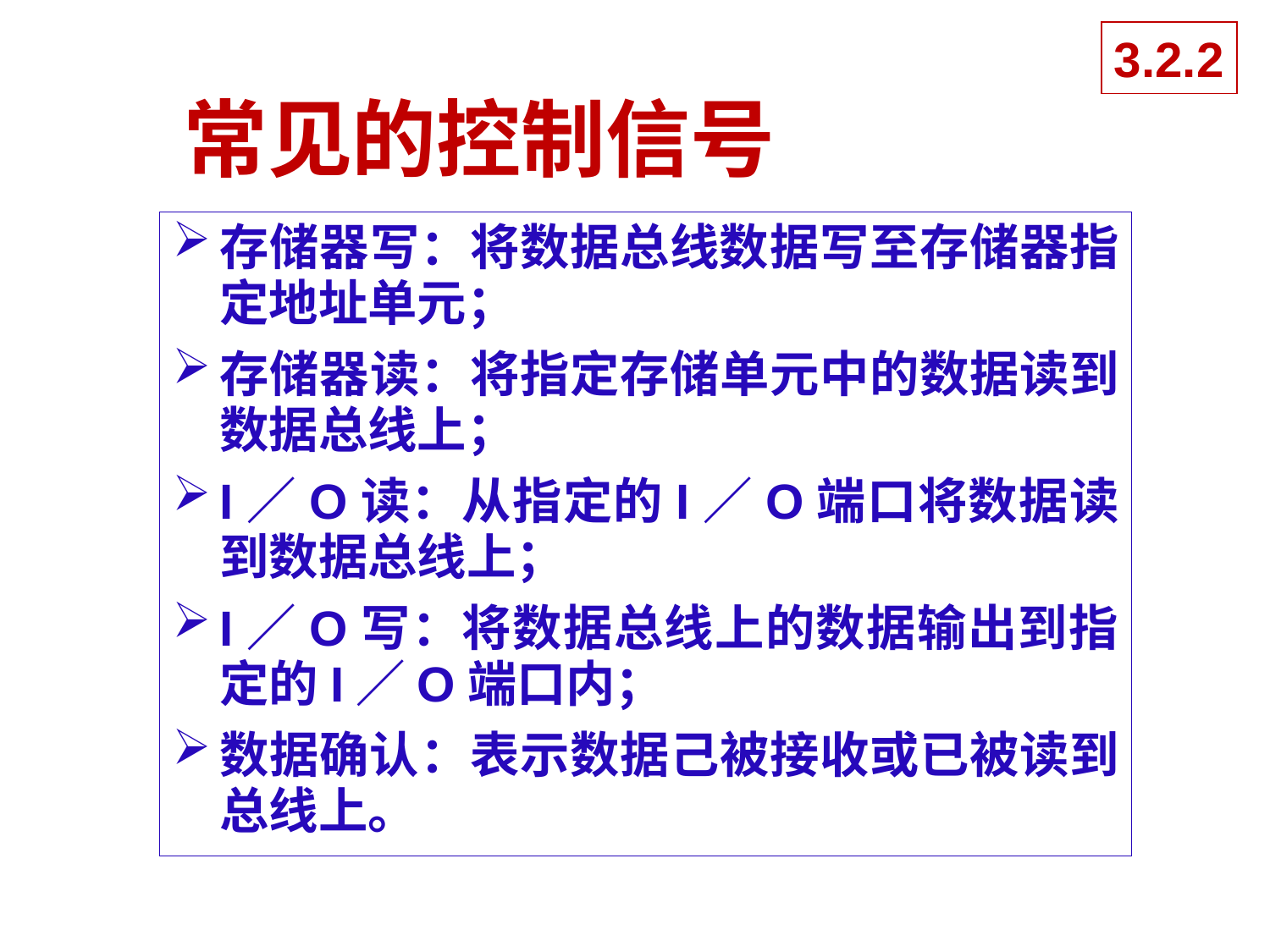

3.2.2
# 常见的控制信号
存储器写：将数据总线数据写至存储器指定地址单元；
存储器读：将指定存储单元中的数据读到数据总线上；
I／O读：从指定的I／O端口将数据读到数据总线上；
I／O写：将数据总线上的数据输出到指定的I／O端口内；
数据确认：表示数据己被接收或已被读到总线上。